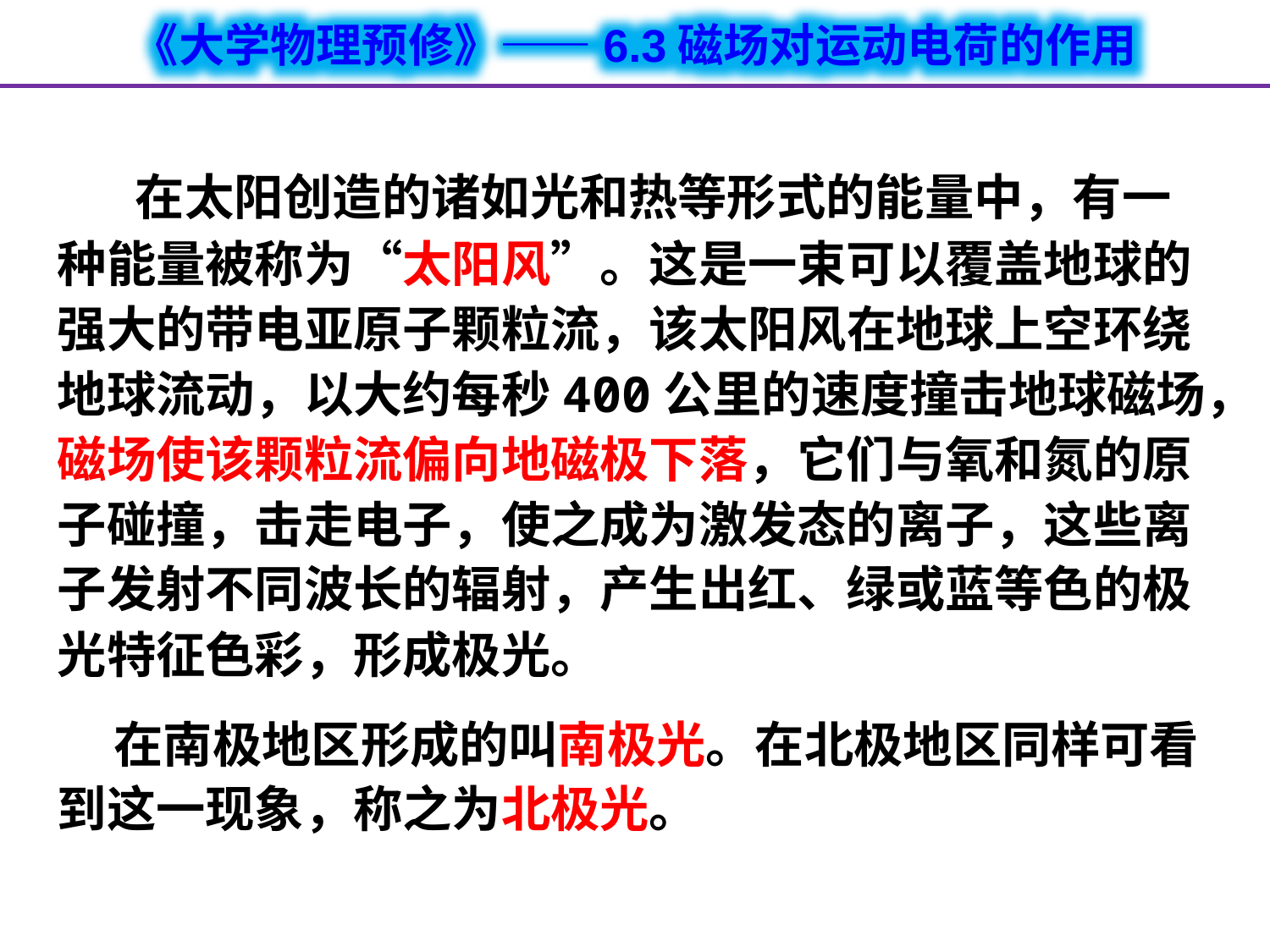

在太阳创造的诸如光和热等形式的能量中，有一种能量被称为“太阳风”。这是一束可以覆盖地球的强大的带电亚原子颗粒流，该太阳风在地球上空环绕地球流动，以大约每秒400公里的速度撞击地球磁场，磁场使该颗粒流偏向地磁极下落，它们与氧和氮的原子碰撞，击走电子，使之成为激发态的离子，这些离子发射不同波长的辐射，产生出红、绿或蓝等色的极光特征色彩，形成极光。
    在南极地区形成的叫南极光。在北极地区同样可看到这一现象，称之为北极光。